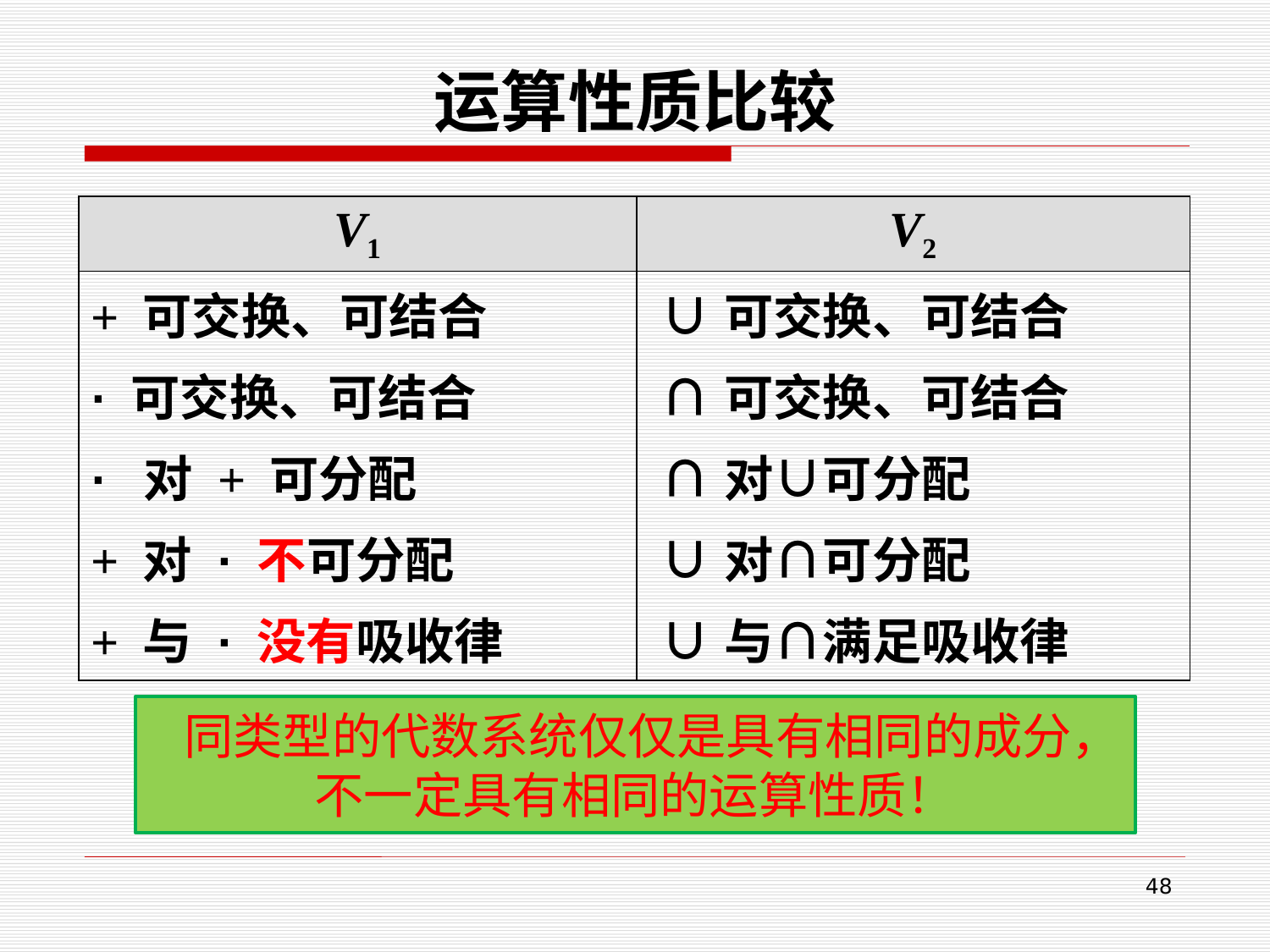

# 运算性质比较
| V1 | V2 |
| --- | --- |
| + 可交换、可结合 · 可交换、可结合 · 对 + 可分配 + 对 · 不可分配 + 与 · 没有吸收律 | ∪可交换、可结合 ∩可交换、可结合 ∩对∪可分配 ∪对∩可分配 ∪与∩满足吸收律 |
  同类型的代数系统仅仅是具有相同的成分，不一定具有相同的运算性质！
48